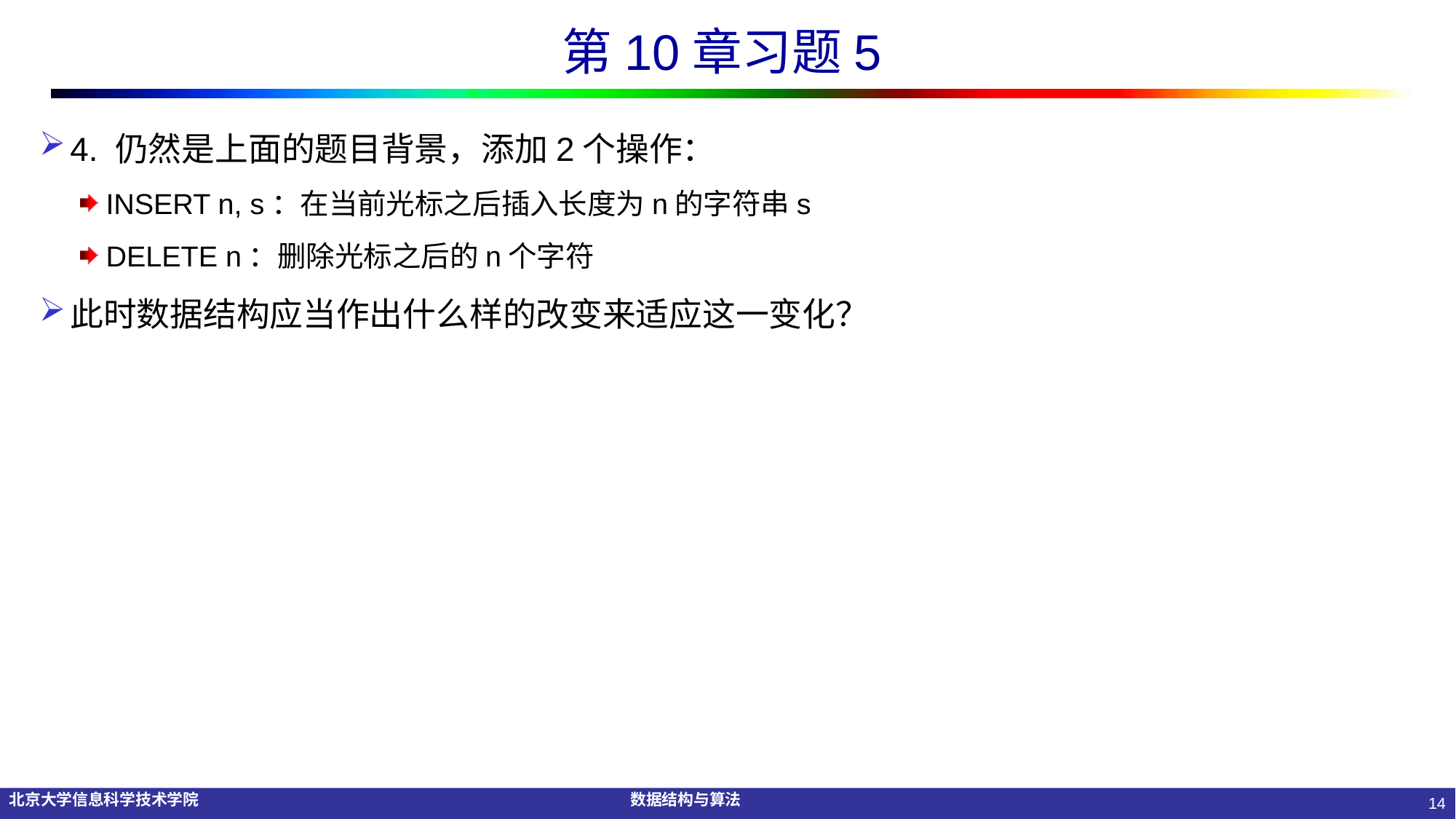

# 第10章习题5
4. 仍然是上面的题目背景，添加2个操作：
INSERT n, s：在当前光标之后插入长度为n的字符串s
DELETE n：删除光标之后的n个字符
此时数据结构应当作出什么样的改变来适应这一变化？

14